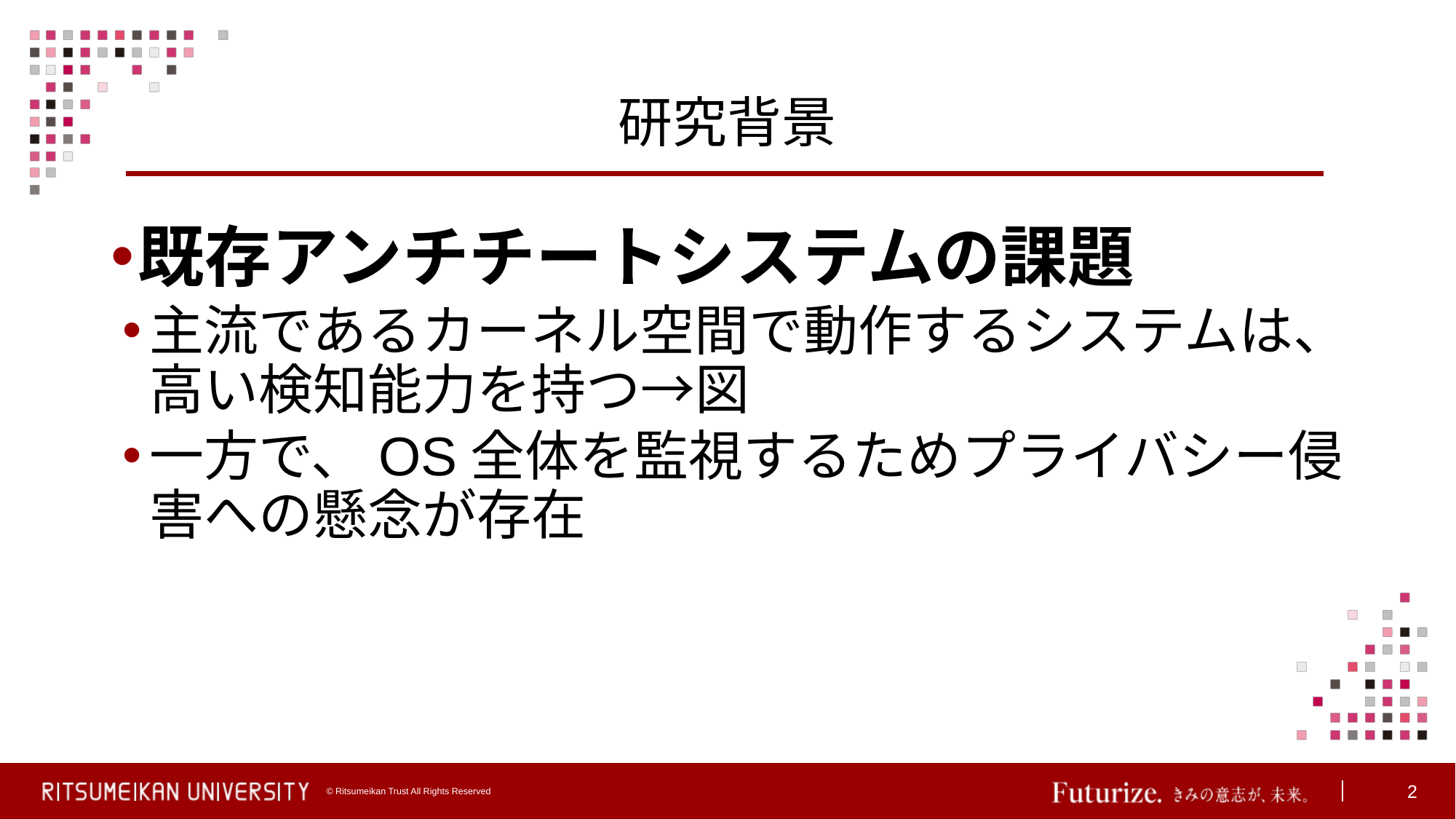

# 研究背景
既存アンチチートシステムの課題
主流であるカーネル空間で動作するシステムは、高い検知能力を持つ→図
一方で、OS全体を監視するためプライバシー侵害への懸念が存在